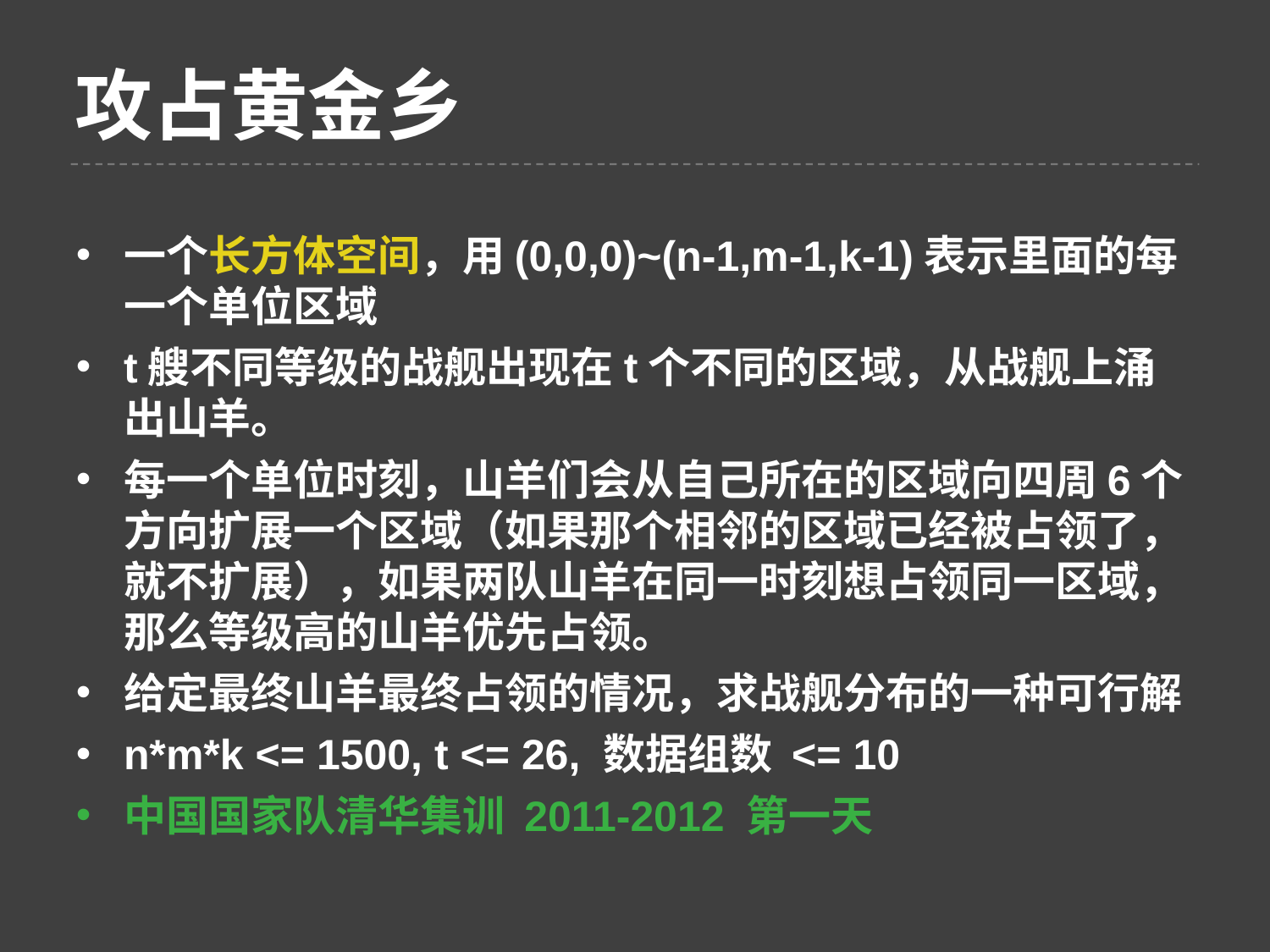

攻占黄金乡

一个长方体空间，用(0,0,0)~(n-1,m-1,k-1)表示里面的每一个单位区域
t艘不同等级的战舰出现在t个不同的区域，从战舰上涌出山羊。
每一个单位时刻，山羊们会从自己所在的区域向四周6个方向扩展一个区域（如果那个相邻的区域已经被占领了，就不扩展），如果两队山羊在同一时刻想占领同一区域，那么等级高的山羊优先占领。
给定最终山羊最终占领的情况，求战舰分布的一种可行解
n*m*k <= 1500, t <= 26, 数据组数 <= 10
中国国家队清华集训 2011-2012 第一天